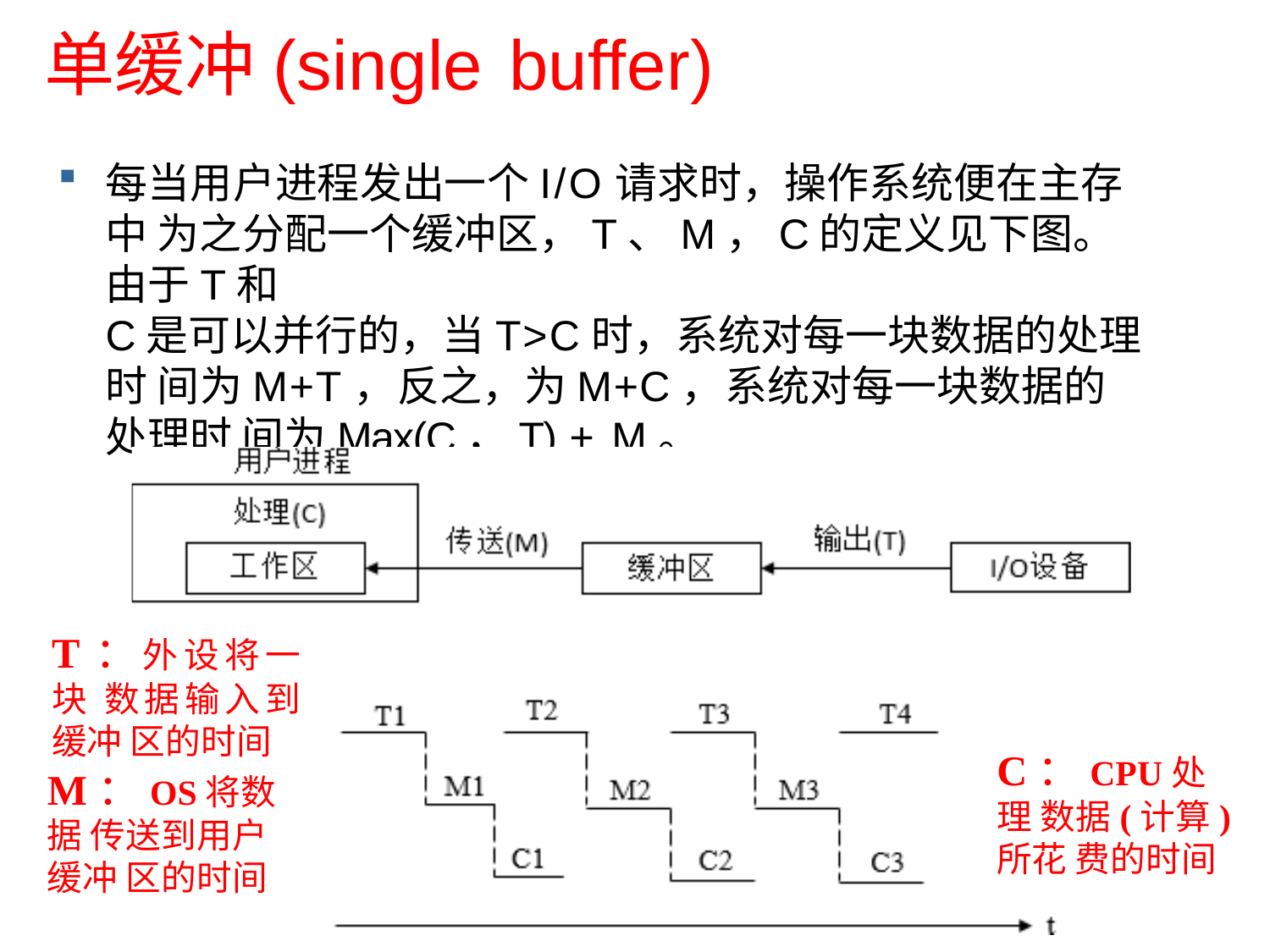

# 单缓冲(single buffer)
每当用户进程发出一个I/O请求时，操作系统便在主存中 为之分配一个缓冲区，T、M，C的定义见下图。由于T和
C是可以并行的，当T>C时，系统对每一块数据的处理时 间为M+T，反之，为M+C，系统对每一块数据的处理时 间为Max(C，T) + M。

T：外设将一块 数据输入到缓冲 区的时间
M：OS将数据 传送到用户缓冲 区的时间
C：CPU处理 数据(计算)所花 费的时间